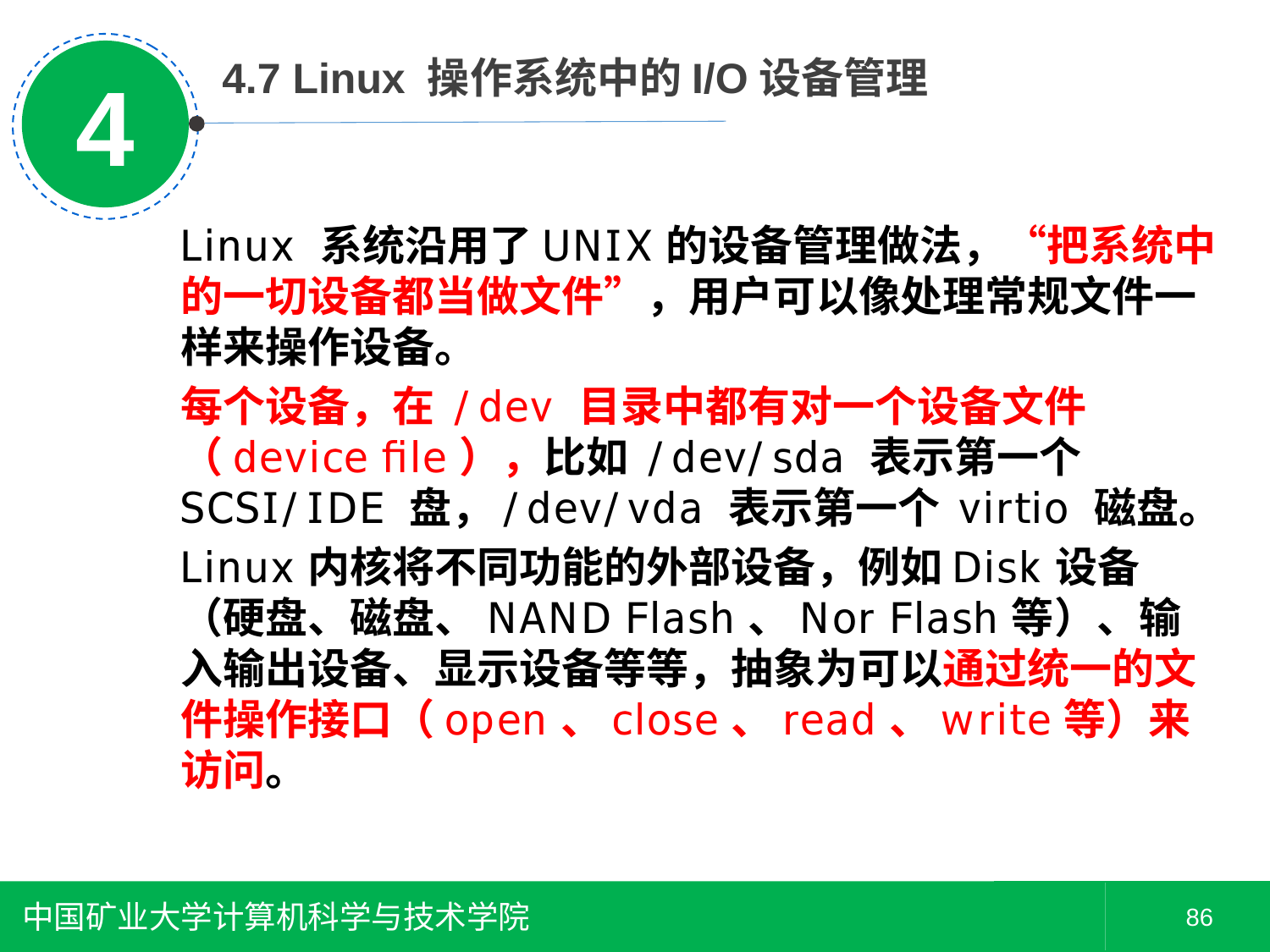

4
  4.7 Linux 操作系统中的I/O设备管理

Linux 系统沿用了UNIX的设备管理做法，“把系统中的一切设备都当做文件”，用户可以像处理常规文件一样来操作设备。
每个设备，在 /dev 目录中都有对一个设备文件（device file），比如 /dev/sda 表示第一个 SCSI/IDE 盘，/dev/vda 表示第一个 virtio 磁盘。
Linux内核将不同功能的外部设备，例如Disk设备（硬盘、磁盘、NAND Flash、Nor Flash等）、输入输出设备、显示设备等等，抽象为可以通过统一的文件操作接口（open、close、read、write等）来访问。